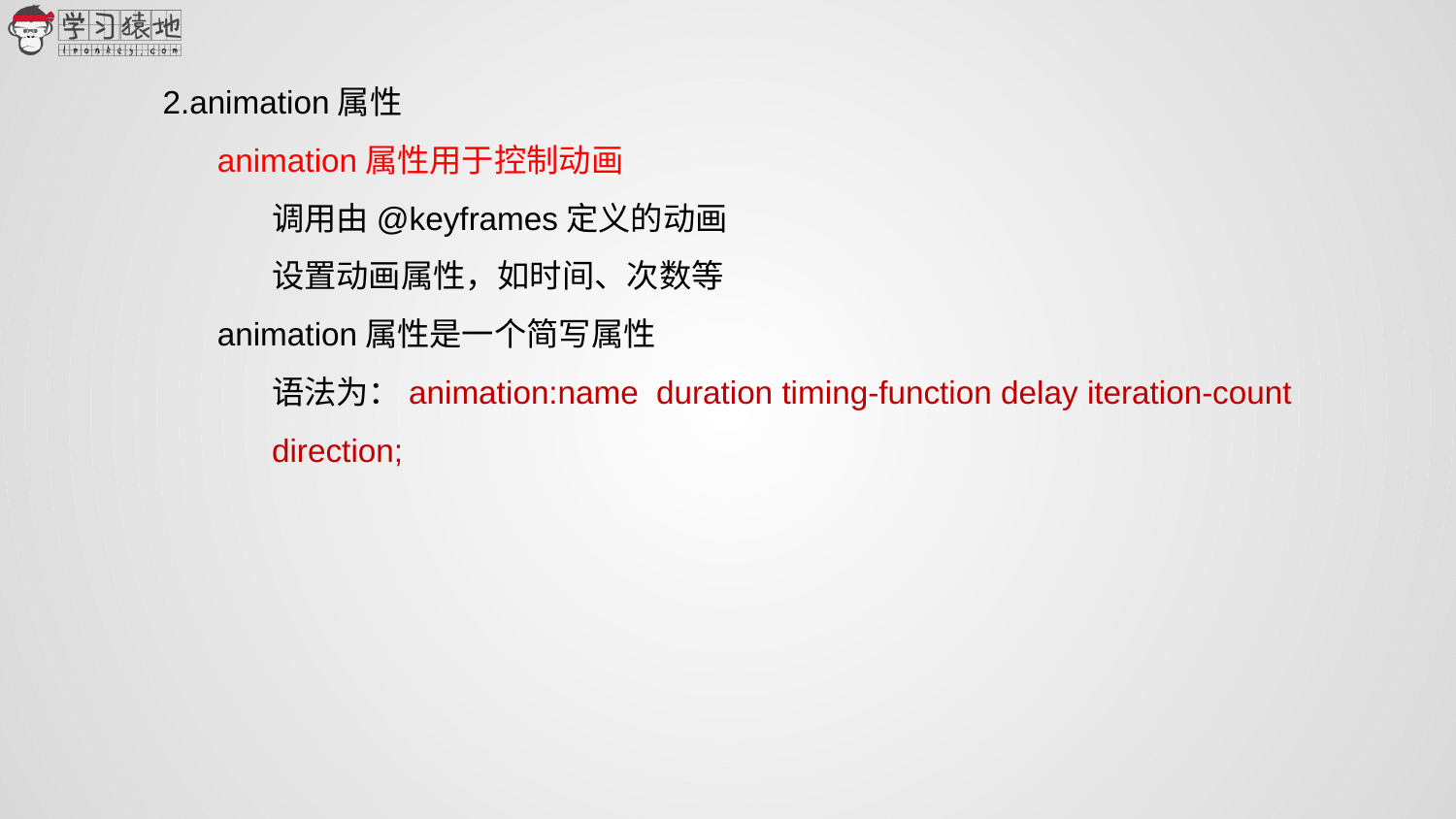

2.animation属性
animation属性用于控制动画
调用由@keyframes定义的动画
设置动画属性，如时间、次数等
animation属性是一个简写属性
语法为：animation:name  duration timing-function delay iteration-count direction;